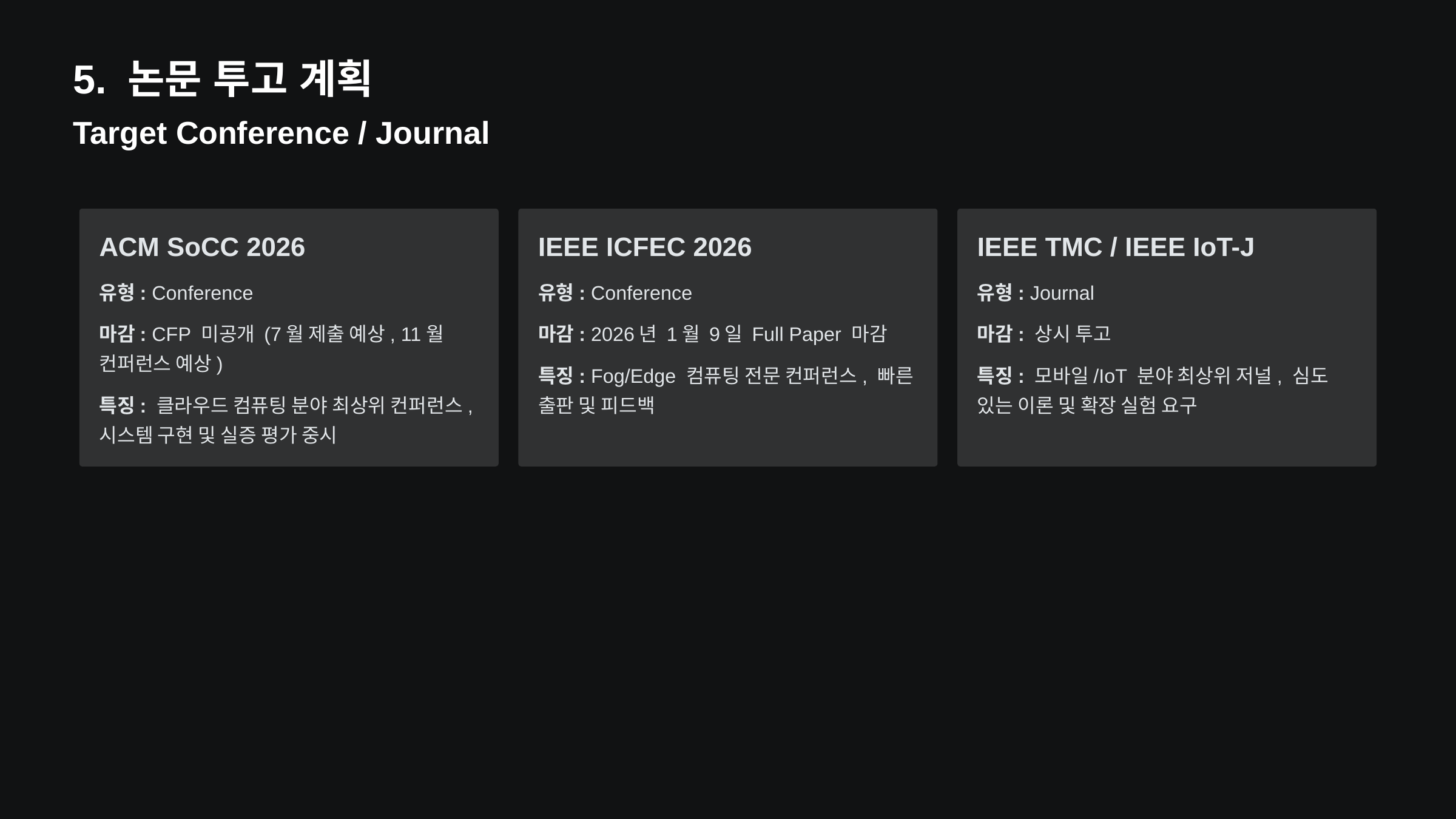

5. 논문 투고 계획
Target Conference / Journal

ACM SoCC 2026
IEEE ICFEC 2026
IEEE TMC / IEEE IoT-J
유형: Conference
유형: Conference
유형: Journal
마감: CFP 미공개 (7월 제출 예상, 11월 컨퍼런스 예상)
마감: 2026년 1월 9일 Full Paper 마감
마감: 상시 투고
특징: Fog/Edge 컴퓨팅 전문 컨퍼런스, 빠른 출판 및 피드백
특징: 모바일/IoT 분야 최상위 저널, 심도 있는 이론 및 확장 실험 요구
특징: 클라우드 컴퓨팅 분야 최상위 컨퍼런스, 시스템 구현 및 실증 평가 중시